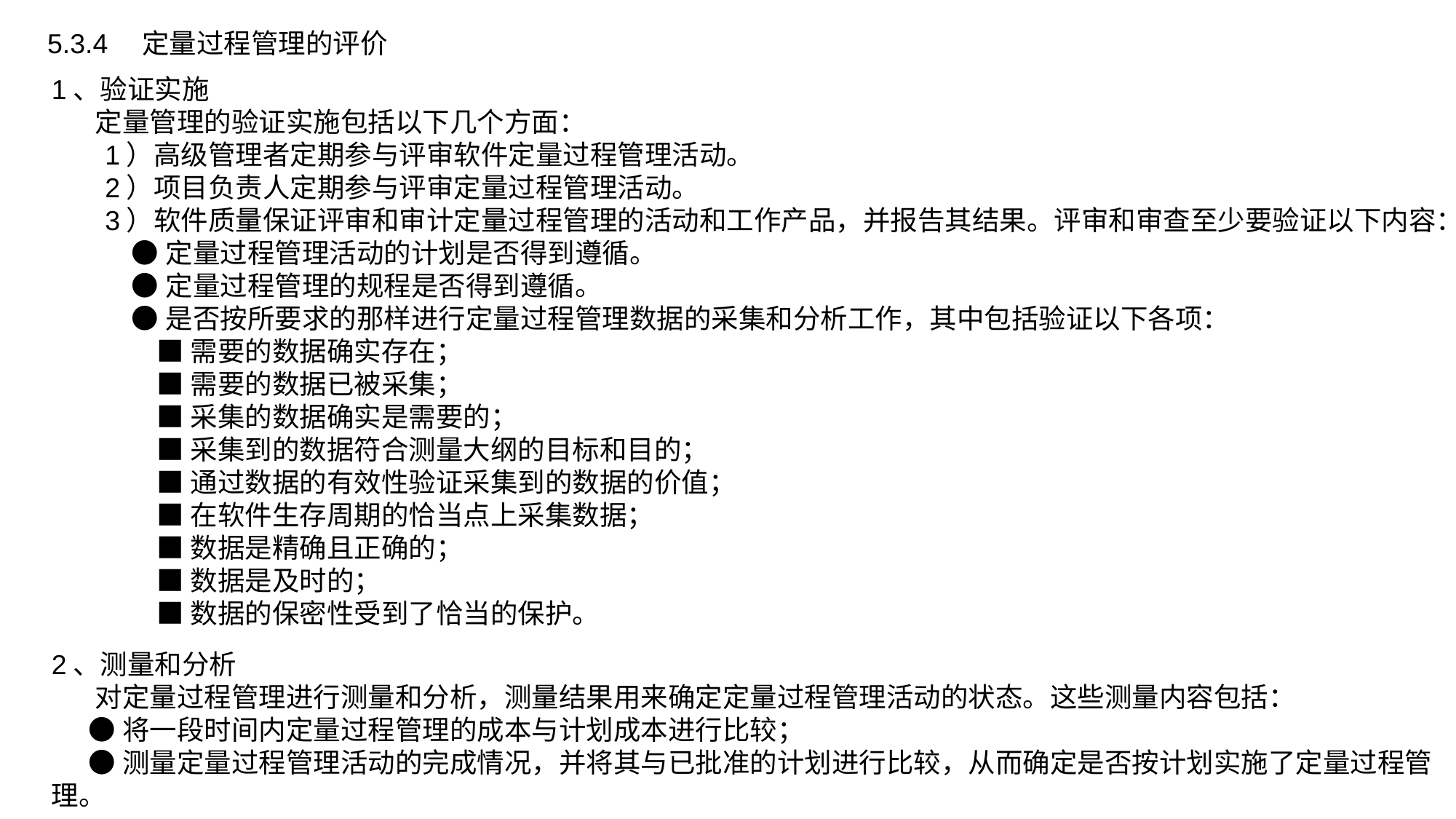

5.3.4　定量过程管理的评价
1、验证实施
      定量管理的验证实施包括以下几个方面：
       1）高级管理者定期参与评审软件定量过程管理活动。
       2）项目负责人定期参与评审定量过程管理活动。
       3）软件质量保证评审和审计定量过程管理的活动和工作产品，并报告其结果。评审和审查至少要验证以下内容：
             ●定量过程管理活动的计划是否得到遵循。
             ●定量过程管理的规程是否得到遵循。
             ●是否按所要求的那样进行定量过程管理数据的采集和分析工作，其中包括验证以下各项：
                 ■需要的数据确实存在；
                 ■需要的数据已被采集；
                 ■采集的数据确实是需要的；
                 ■采集到的数据符合测量大纲的目标和目的；
                 ■通过数据的有效性验证采集到的数据的价值；
                 ■在软件生存周期的恰当点上采集数据；
                 ■数据是精确且正确的；
                 ■数据是及时的；
                 ■数据的保密性受到了恰当的保护。
2、测量和分析
      对定量过程管理进行测量和分析，测量结果用来确定定量过程管理活动的状态。这些测量内容包括：
      ●将一段时间内定量过程管理的成本与计划成本进行比较；
      ●测量定量过程管理活动的完成情况，并将其与已批准的计划进行比较，从而确定是否按计划实施了定量过程管理。